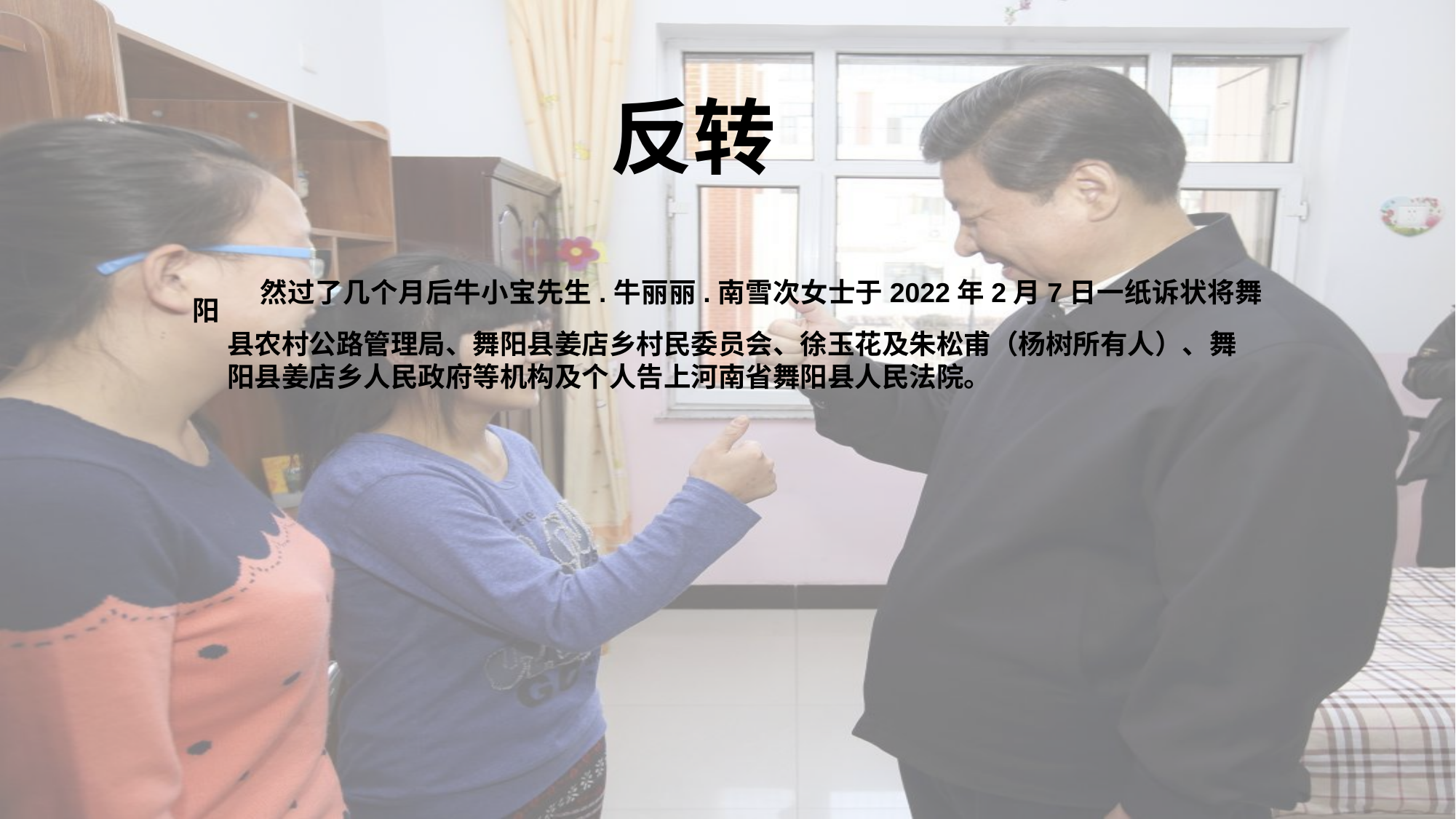

# 反转
    然过了几个月后牛小宝先生.牛丽丽.南雪次女士于2022年2月7日一纸诉状将舞阳
县农村公路管理局、舞阳县姜店乡村民委员会、徐玉花及朱松甫（杨树所有人）、舞
阳县姜店乡人民政府等机构及个人告上河南省舞阳县人民法院。